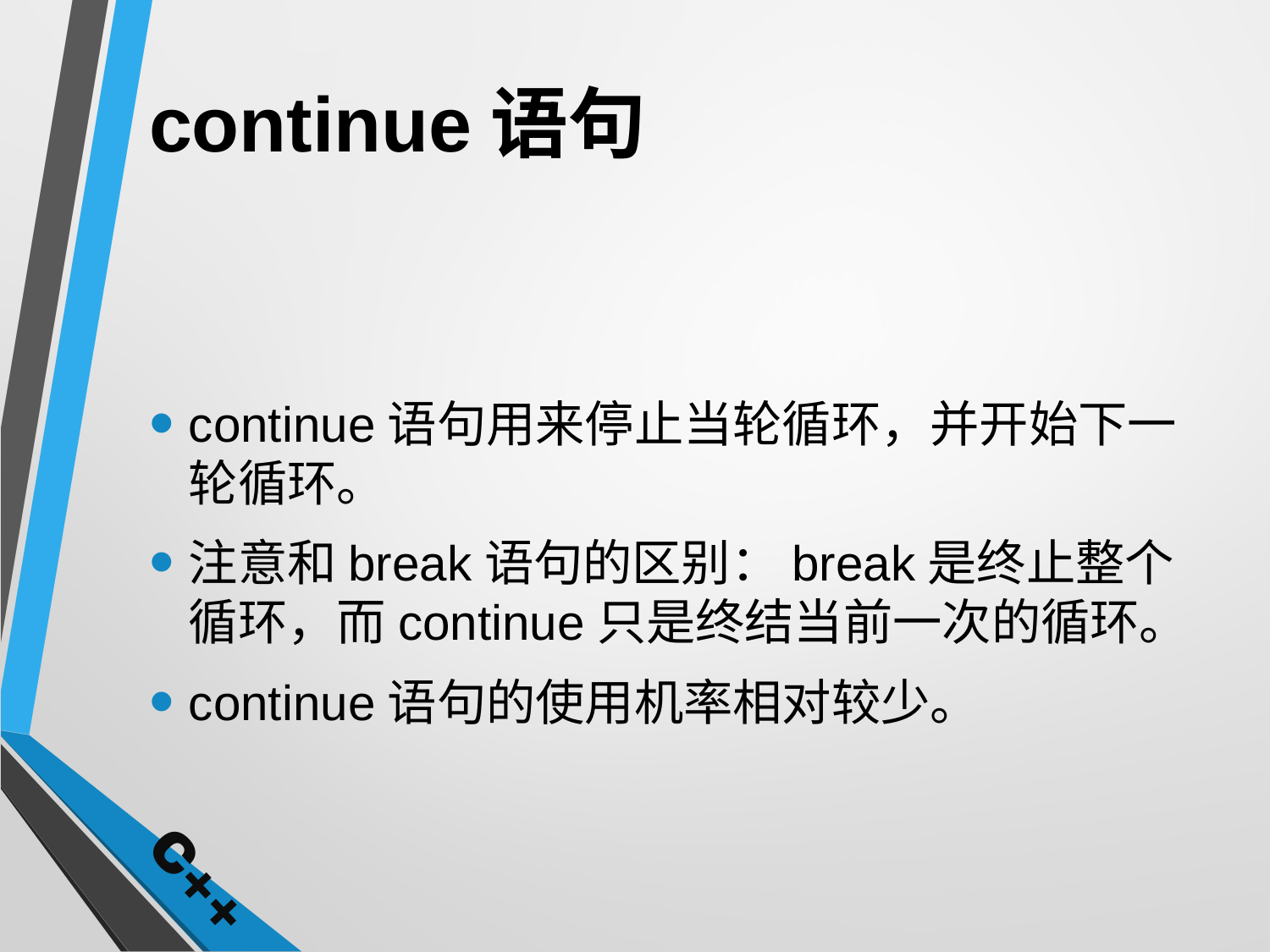

# continue语句
continue语句用来停止当轮循环，并开始下一轮循环。
注意和break语句的区别：break是终止整个循环，而continue只是终结当前一次的循环。
continue语句的使用机率相对较少。